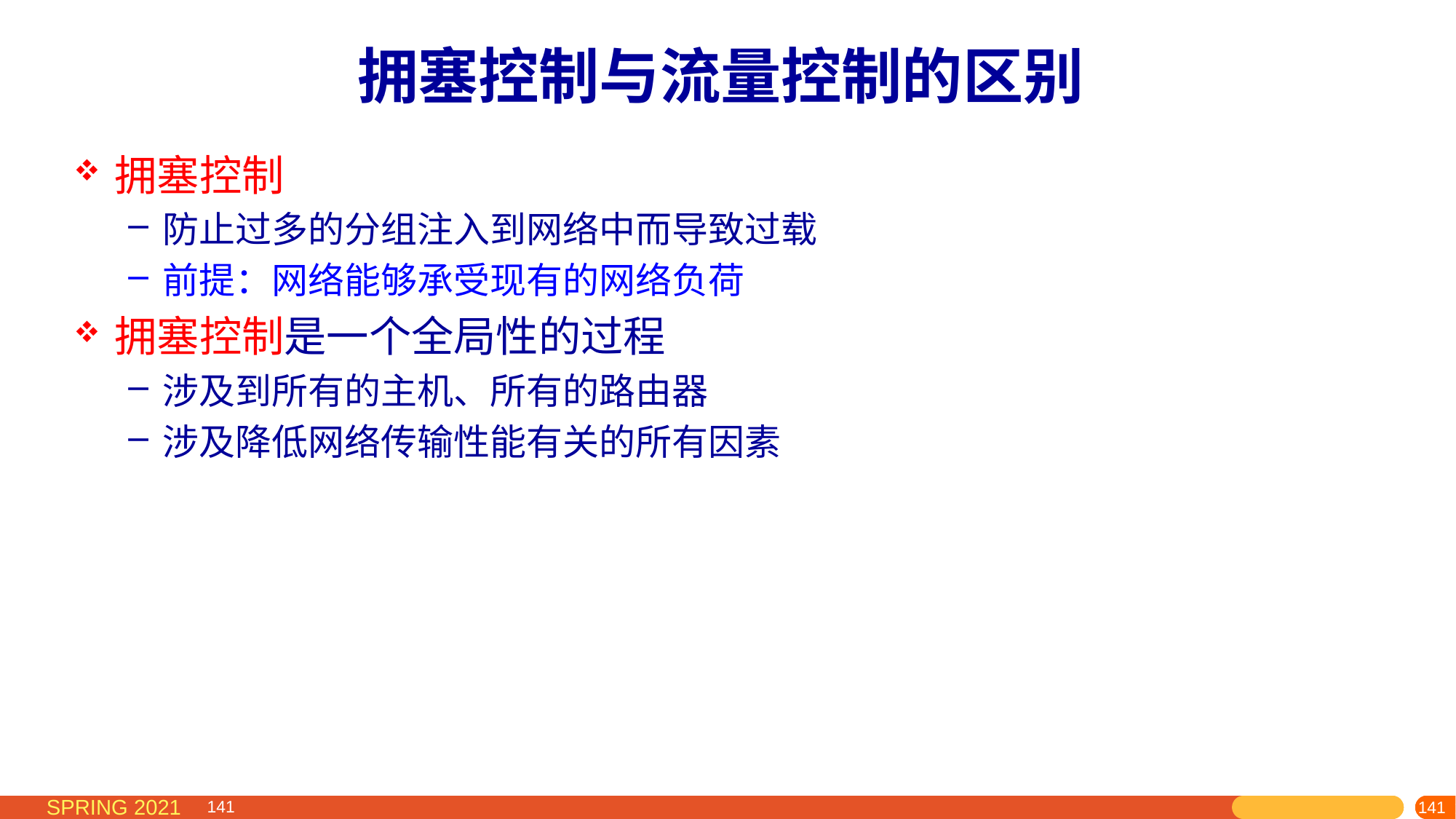

# 拥塞控制与流量控制的区别
拥塞控制
防止过多的分组注入到网络中而导致过载
前提：网络能够承受现有的网络负荷
拥塞控制是一个全局性的过程
涉及到所有的主机、所有的路由器
涉及降低网络传输性能有关的所有因素